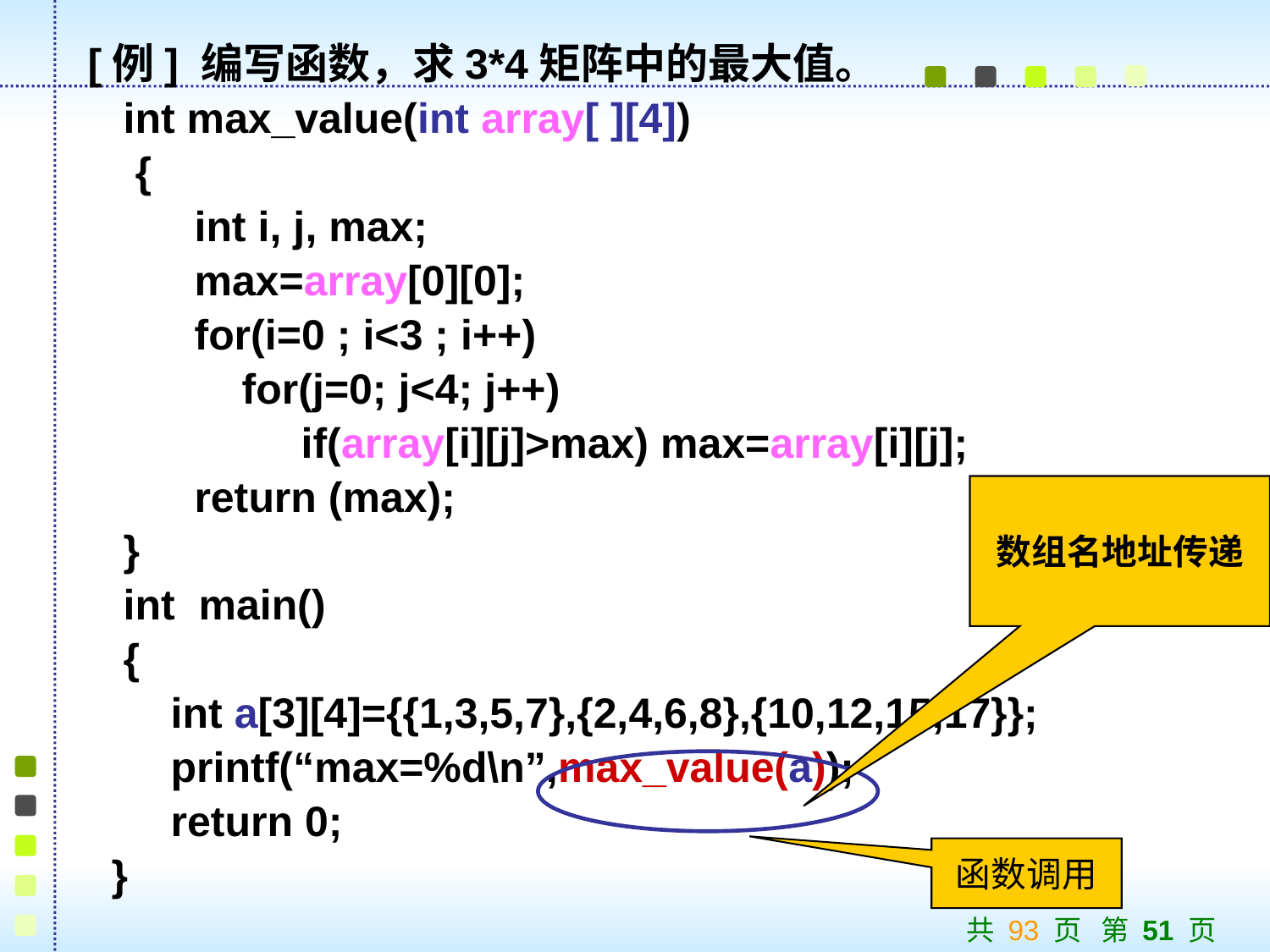

[例] 编写函数，求3*4矩阵中的最大值。
    int max_value(int array[ ][4])
    {
         int i, j, max;
         max=array[0][0];
         for(i=0 ; i<3 ; i++)
             for(j=0; j<4; j++)
                  if(array[i][j]>max) max=array[i][j];
         return (max);
   }
   int  main()
   {
       int a[3][4]={{1,3,5,7},{2,4,6,8},{10,12,15,17}};
       printf(“max=%d\n”,max_value(a));
       return 0;
  }
数组名地址传递

函数调用
共 93 页   第 51 页